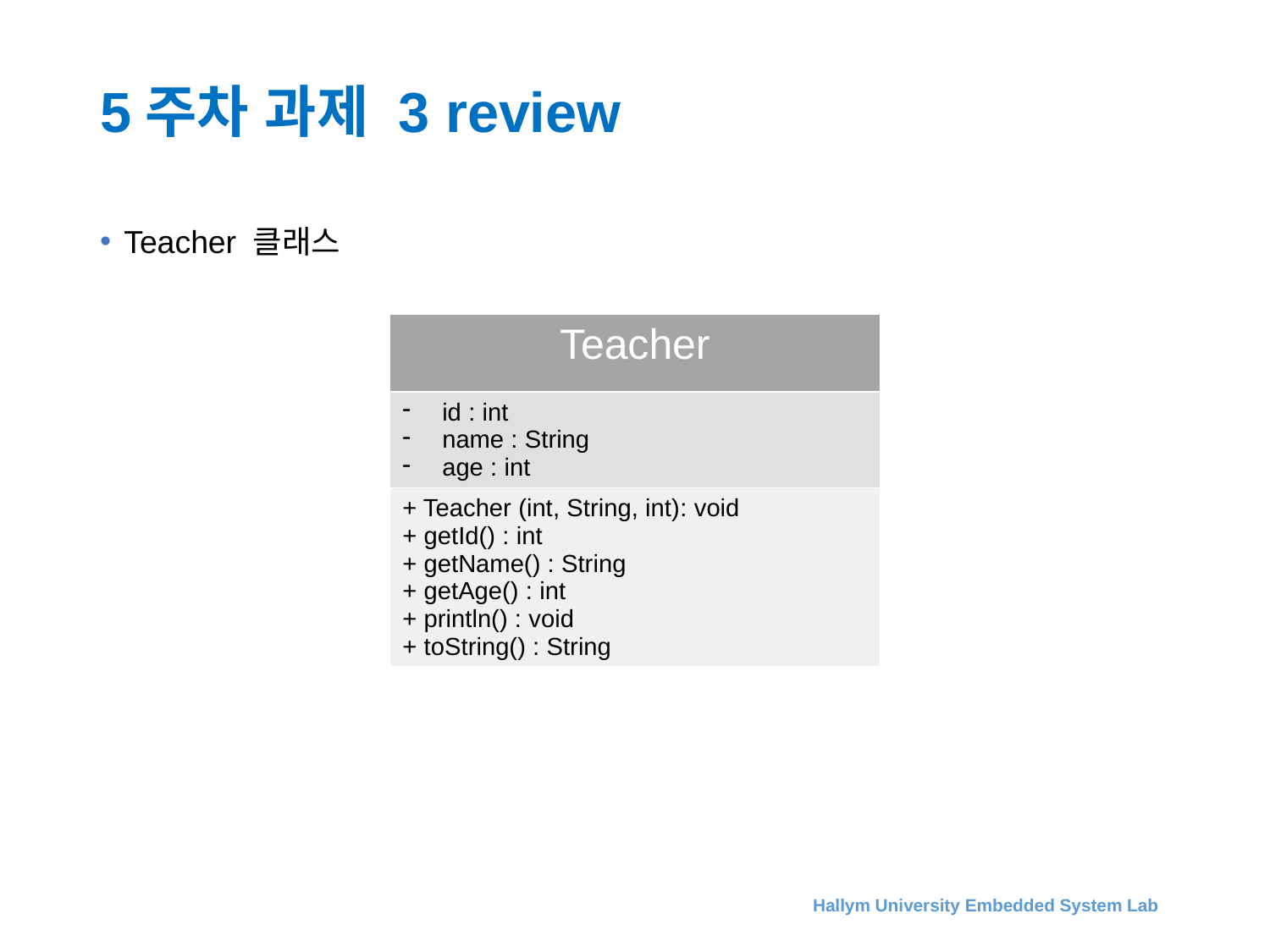

# 5주차 과제 3 review
Teacher 클래스
| Teacher |
| --- |
| id : int name : String age : int |
| + Teacher (int, String, int): void + getId() : int + getName() : String + getAge() : int + println() : void + toString() : String |
Hallym University Embedded System Lab